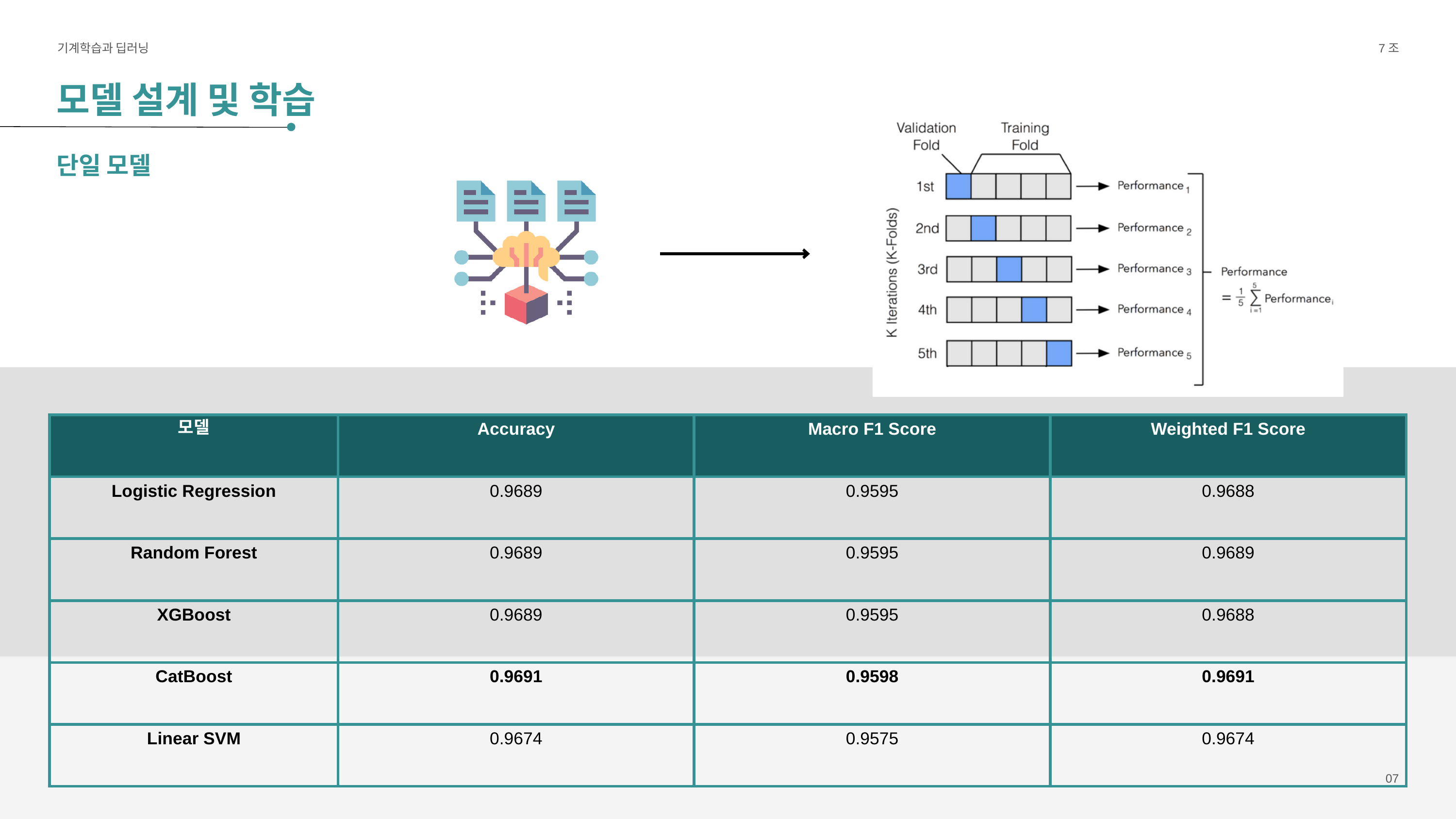

기계학습과 딥러닝
7조
모델 설계 및 학습

단일 모델

| 모델 | Accuracy | Macro F1 Score | Weighted F1 Score |
| --- | --- | --- | --- |
| Logistic Regression | 0.9689 | 0.9595 | 0.9688 |
| Random Forest | 0.9689 | 0.9595 | 0.9689 |
| XGBoost | 0.9689 | 0.9595 | 0.9688 |
| CatBoost | 0.9691 | 0.9598 | 0.9691 |
| Linear SVM | 0.9674 | 0.9575 | 0.9674 |
07